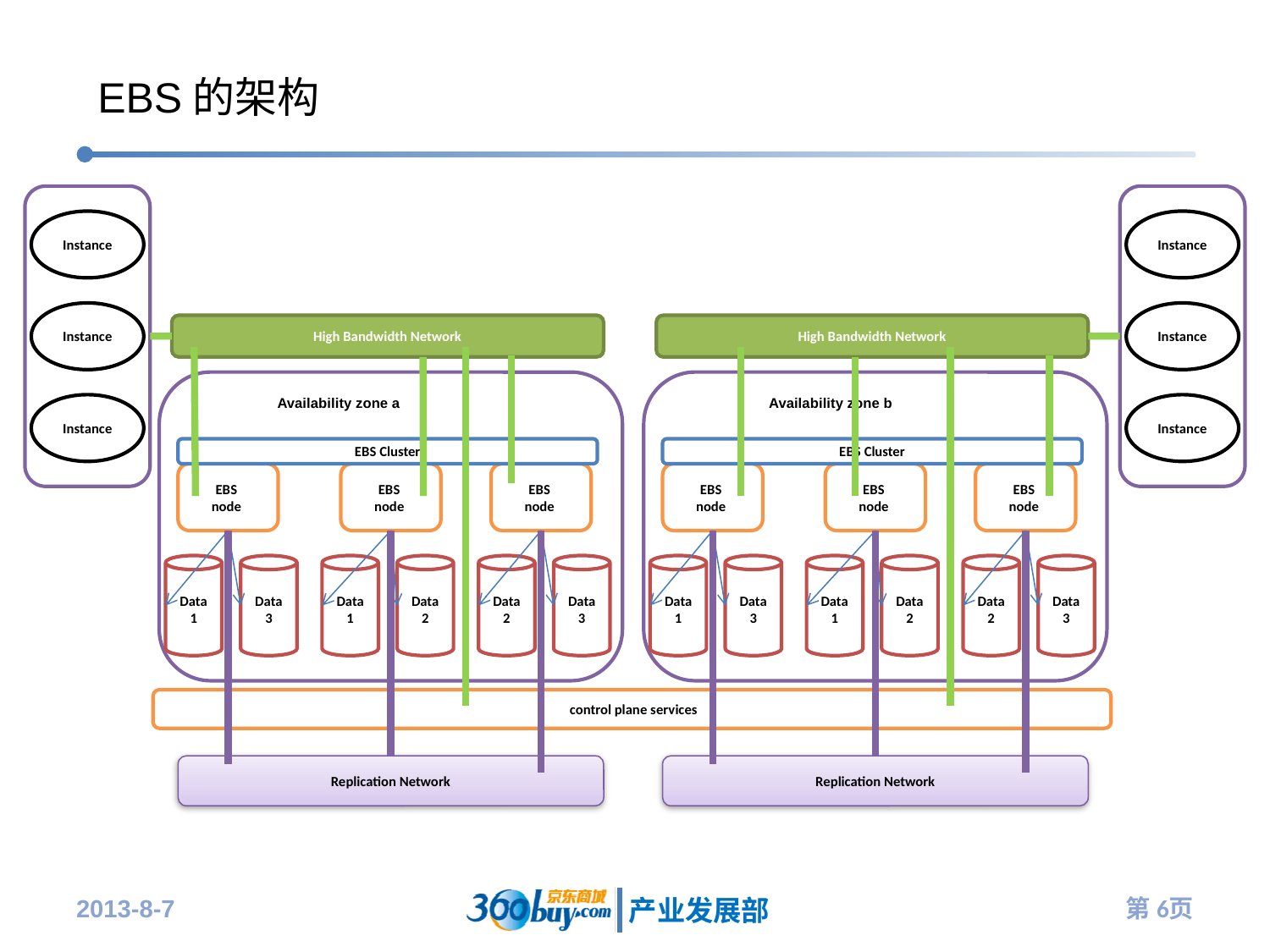

# EBS的架构

Instance
Instance
Instance
Instance
High Bandwidth Network
High Bandwidth Network

Availability zone a
Availability zone b
Instance
Instance
EBS Cluster
EBS Cluster
EBS
node
EBS
node
EBS
node
EBS
node
EBS
node
EBS
node
Data1
Data3
Data1
Data2
Data2
Data3
Data1
Data3
Data1
Data2
Data2
Data3
 control plane services
Replication Network
Replication Network

2013-8-7
第6页